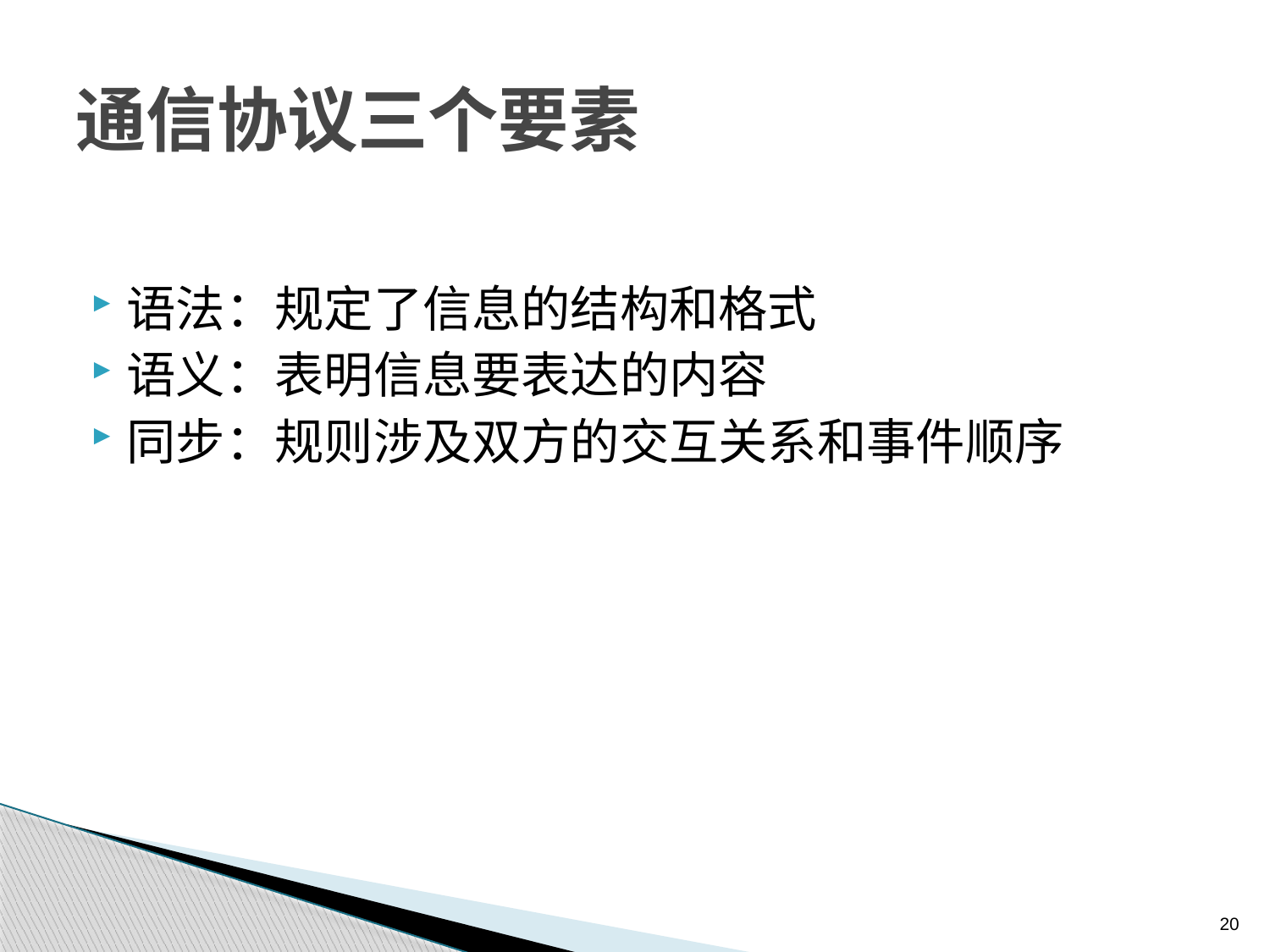

# 通信协议三个要素

语法：规定了信息的结构和格式
语义：表明信息要表达的内容
同步：规则涉及双方的交互关系和事件顺序
20